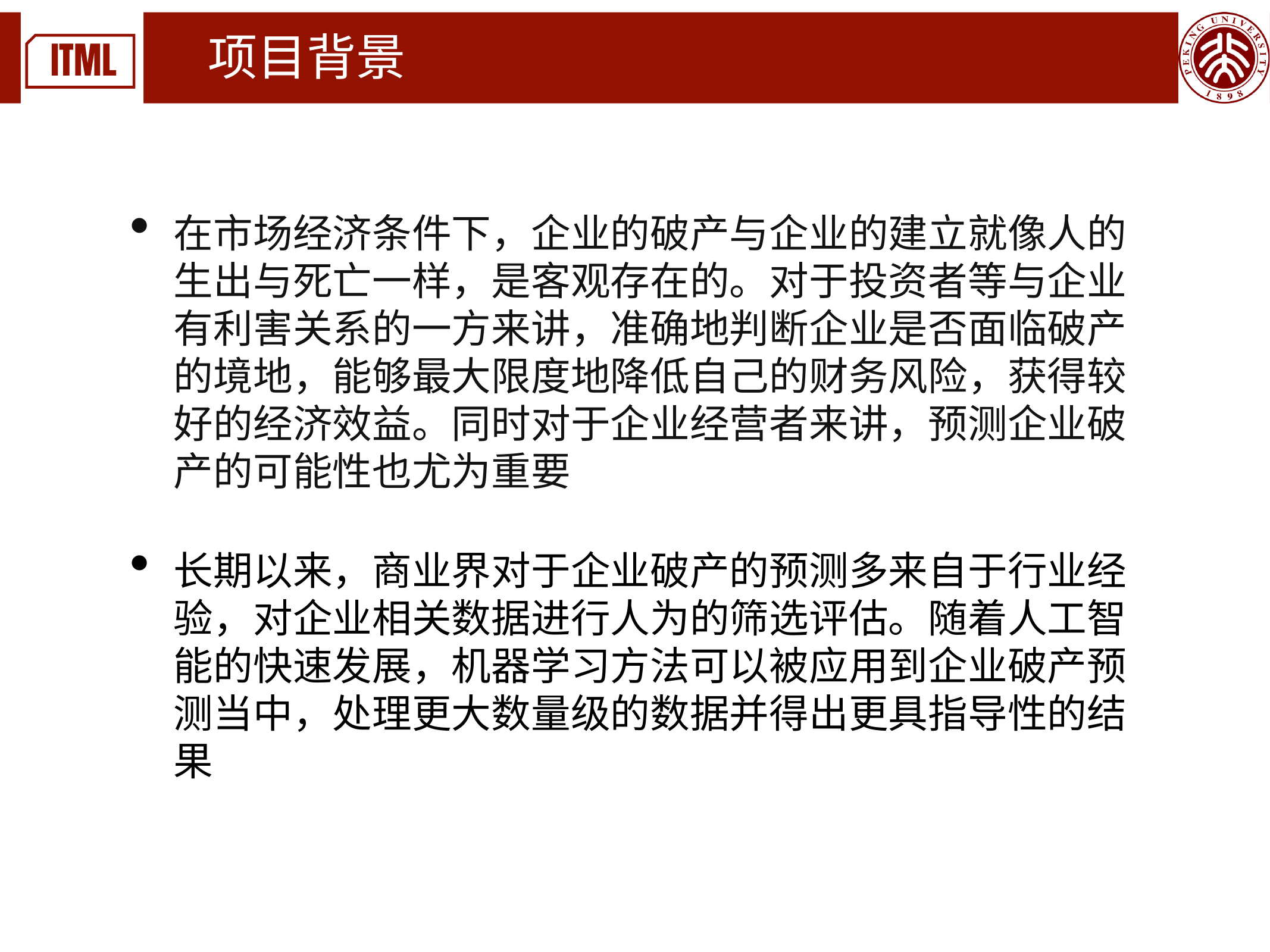

# 项目背景
在市场经济条件下，企业的破产与企业的建立就像人的生出与死亡一样，是客观存在的。对于投资者等与企业有利害关系的一方来讲，准确地判断企业是否面临破产的境地，能够最大限度地降低自己的财务风险，获得较好的经济效益。同时对于企业经营者来讲，预测企业破产的可能性也尤为重要
长期以来，商业界对于企业破产的预测多来自于行业经验，对企业相关数据进行人为的筛选评估。随着人工智能的快速发展，机器学习方法可以被应用到企业破产预测当中，处理更大数量级的数据并得出更具指导性的结果